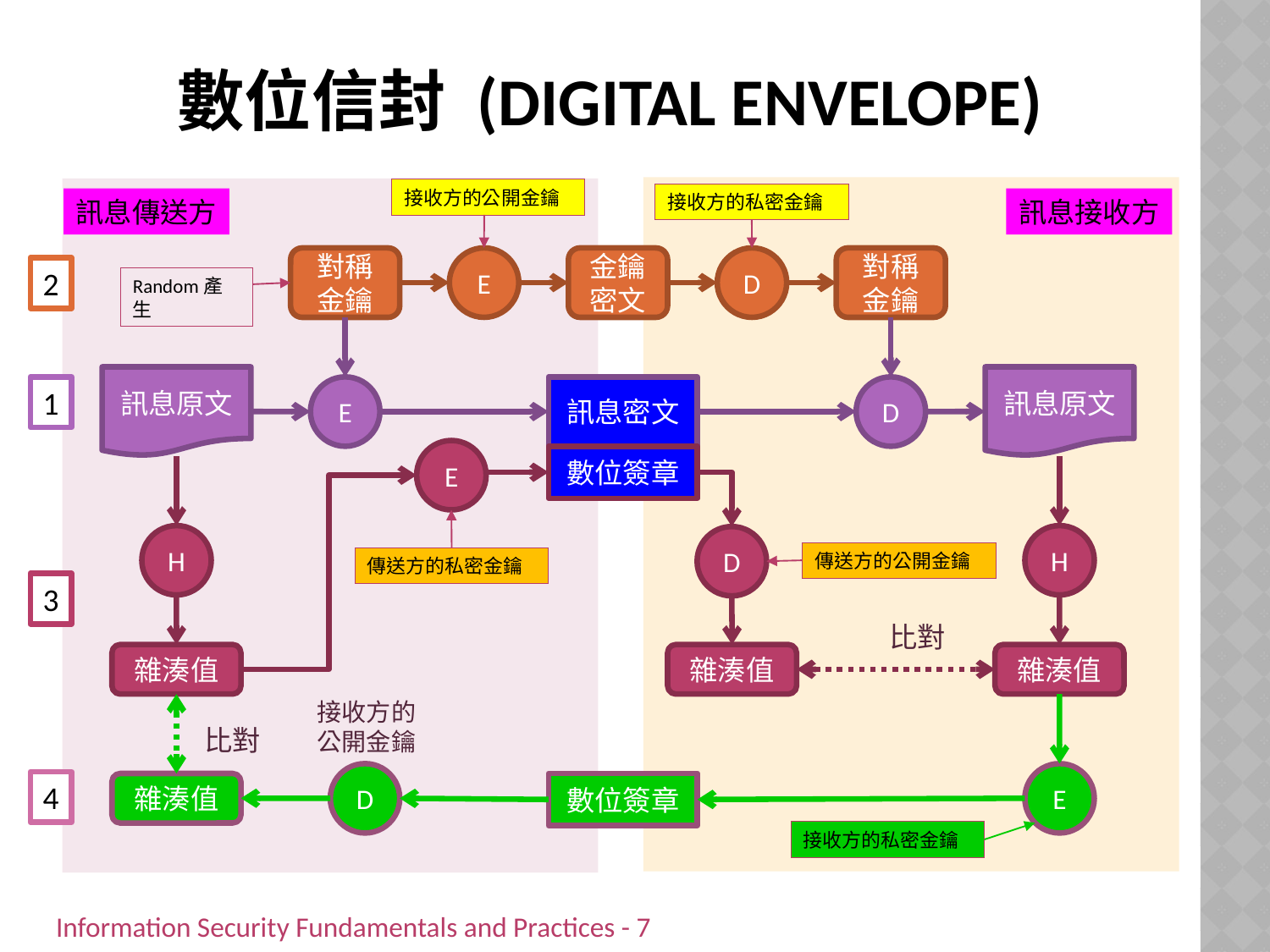

# 數位信封 (Digital Envelope)

接收方的公開金鑰
訊息傳送方
訊息接收方
對稱
金鑰
E
金鑰密文
D
對稱
金鑰
2
訊息原文
訊息原文
1
E
訊息密文
D
E
數位簽章
H
H
D
3
比對
雜湊值
雜湊值
雜湊值
接收方的
公開金鑰
比對
D
E
4
雜湊值
數位簽章
接收方的私密金鑰
Random產生
傳送方的公開金鑰
傳送方的私密金鑰
接收方的私密金鑰